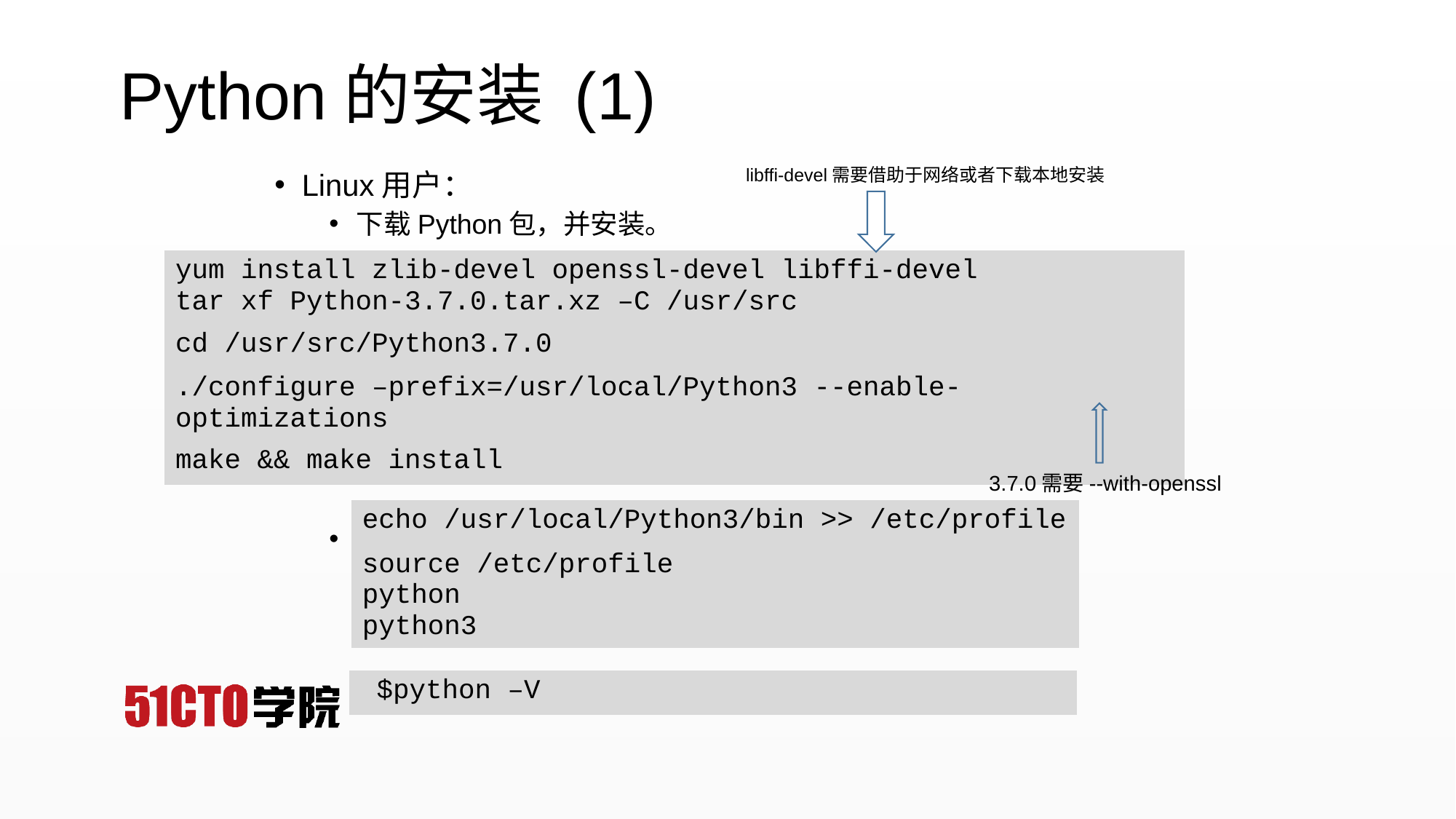

# Python的安装 (1)
libffi-devel需要借助于网络或者下载本地安装
Linux用户：
下载Python包，并安装。

建立软连接。

配置变量。

| yum install zlib-devel openssl-devel libffi-devel tar xf Python-3.7.0.tar.xz –C /usr/src |
| --- |
| cd /usr/src/Python3.7.0 |
| ./configure –prefix=/usr/local/Python3 --enable-optimizations |
| make && make install |

3.7.0需要--with-openssl
| echo /usr/local/Python3/bin >> /etc/profile |
| --- |
| source /etc/profile python python3 |
| $python –V |
| --- |